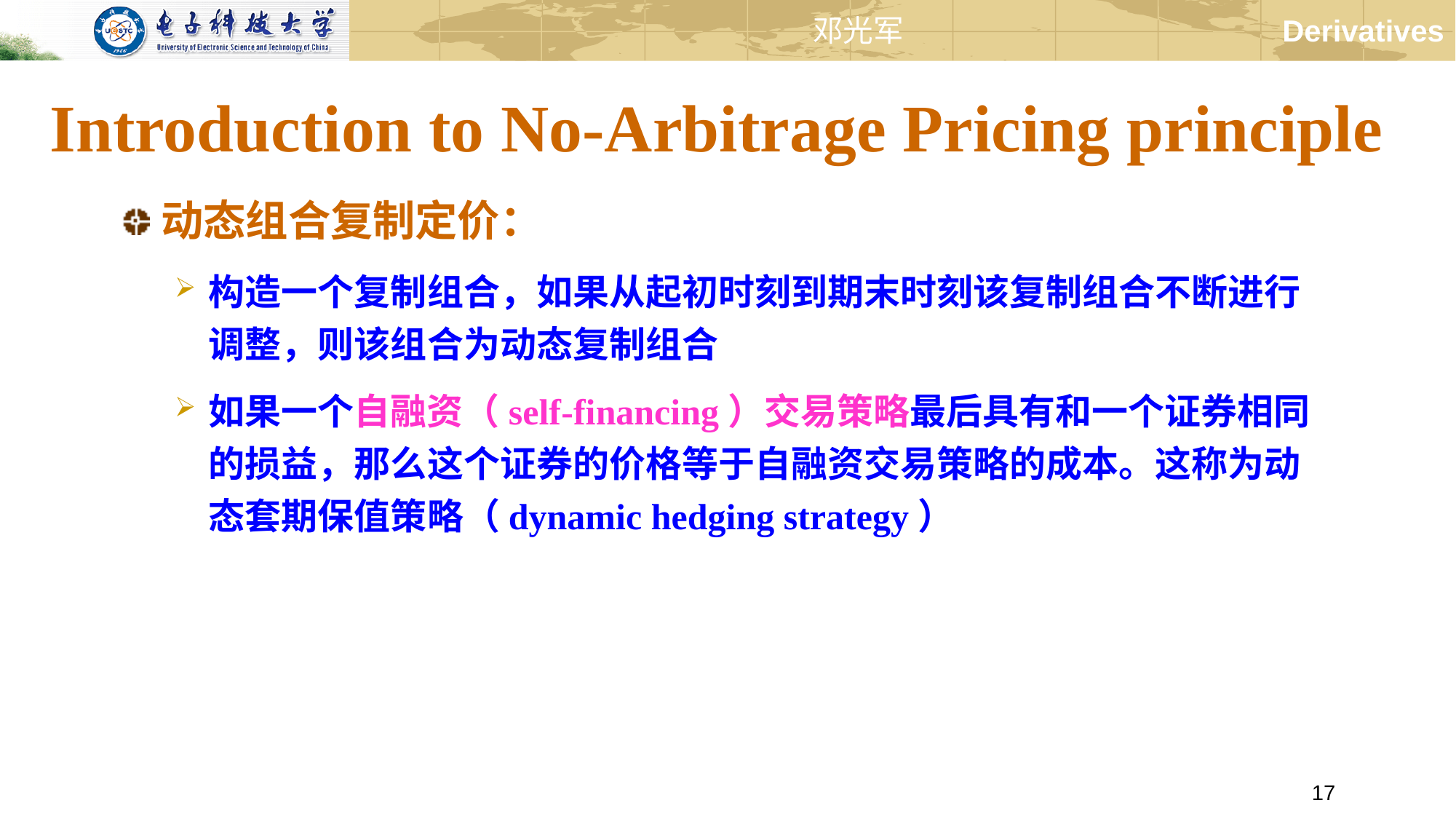

Introduction to No-Arbitrage Pricing principle
动态组合复制定价：
构造一个复制组合，如果从起初时刻到期末时刻该复制组合不断进行调整，则该组合为动态复制组合
如果一个自融资（self-financing）交易策略最后具有和一个证券相同的损益，那么这个证券的价格等于自融资交易策略的成本。这称为动态套期保值策略（dynamic hedging strategy）